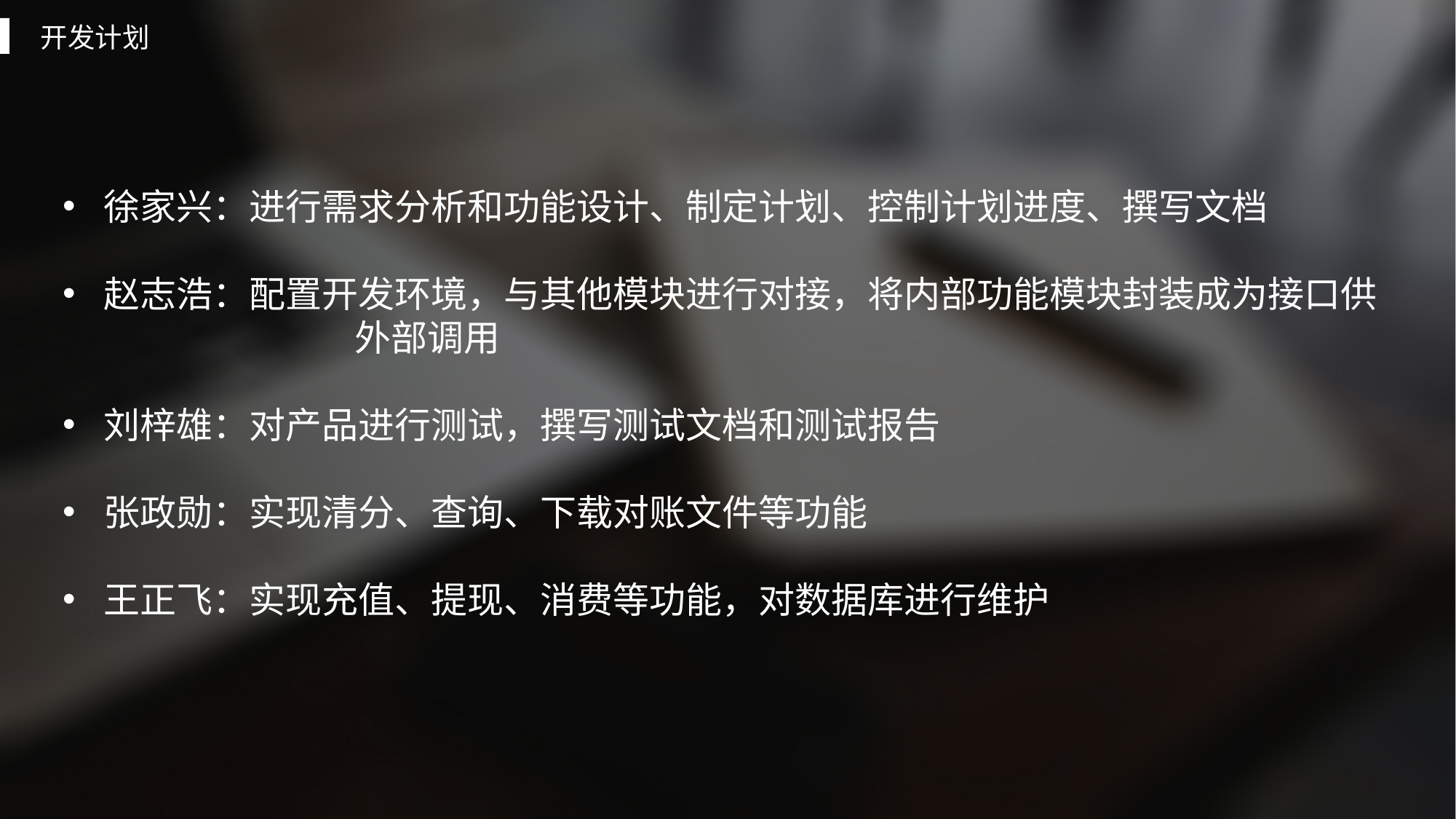

开发计划

徐家兴：进行需求分析和功能设计、制定计划、控制计划进度、撰写文档

赵志浩：配置开发环境，与其他模块进行对接，将内部功能模块封装成为接口供		    外部调用

刘梓雄：对产品进行测试，撰写测试文档和测试报告

张政勋：实现清分、查询、下载对账文件等功能

王正飞：实现充值、提现、消费等功能，对数据库进行维护